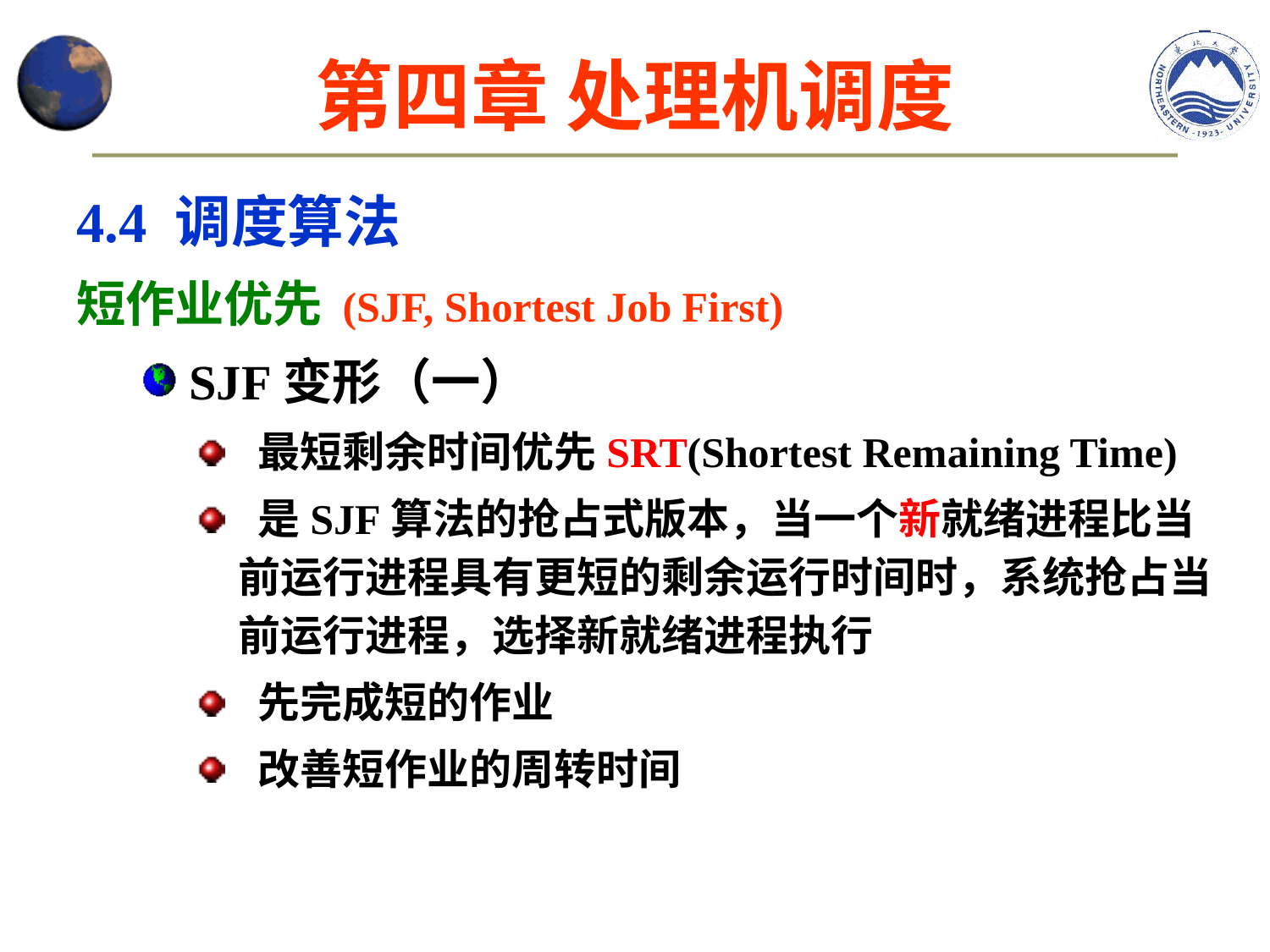

# 第四章 处理机调度
4.4 调度算法
短作业优先 (SJF, Shortest Job First)
 SJF变形（一）
 最短剩余时间优先SRT(Shortest Remaining Time)
 是SJF算法的抢占式版本，当一个新就绪进程比当前运行进程具有更短的剩余运行时间时，系统抢占当前运行进程，选择新就绪进程执行
 先完成短的作业
 改善短作业的周转时间